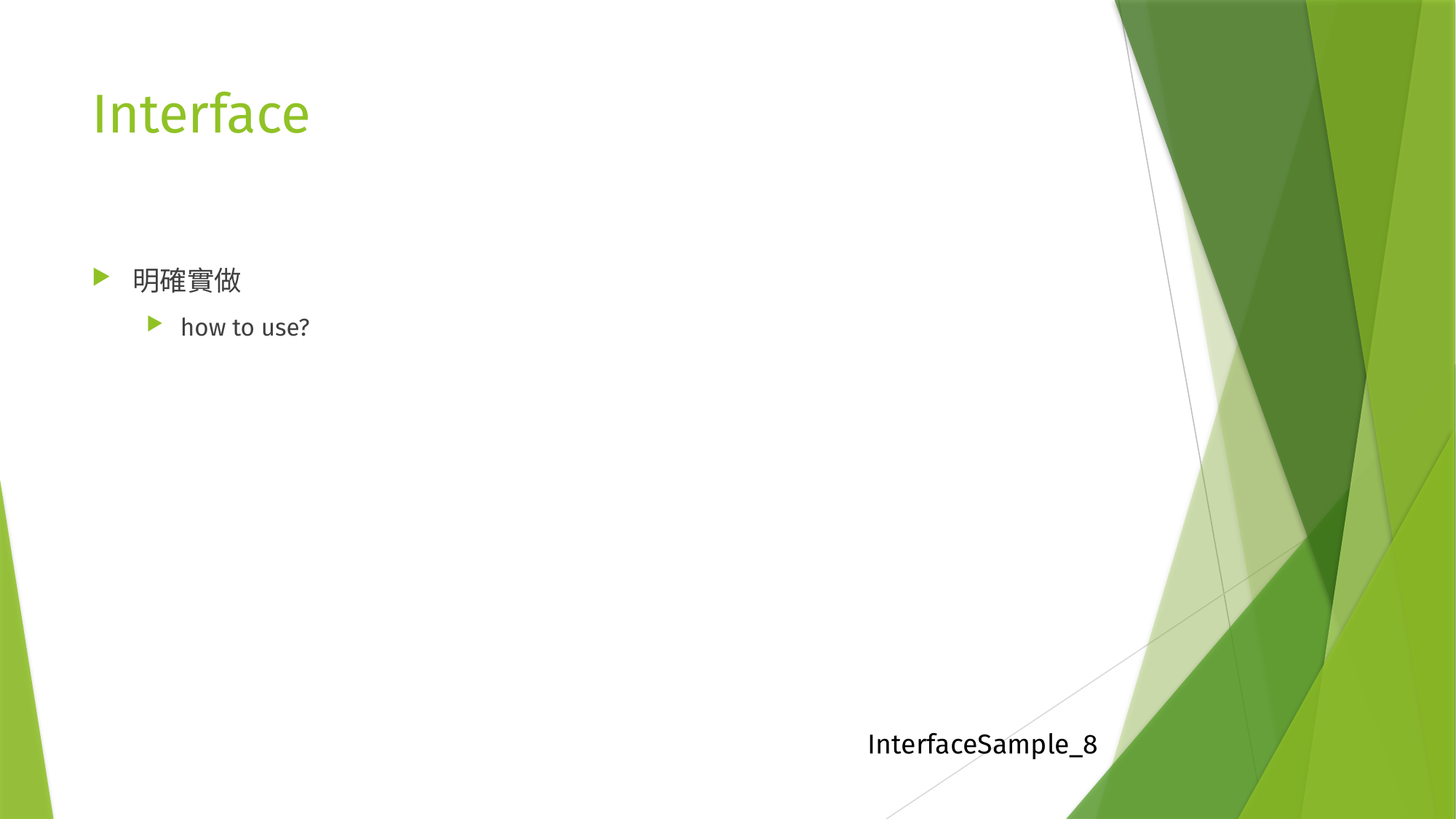

# Interface
明確實做
how to use?
InterfaceSample_8